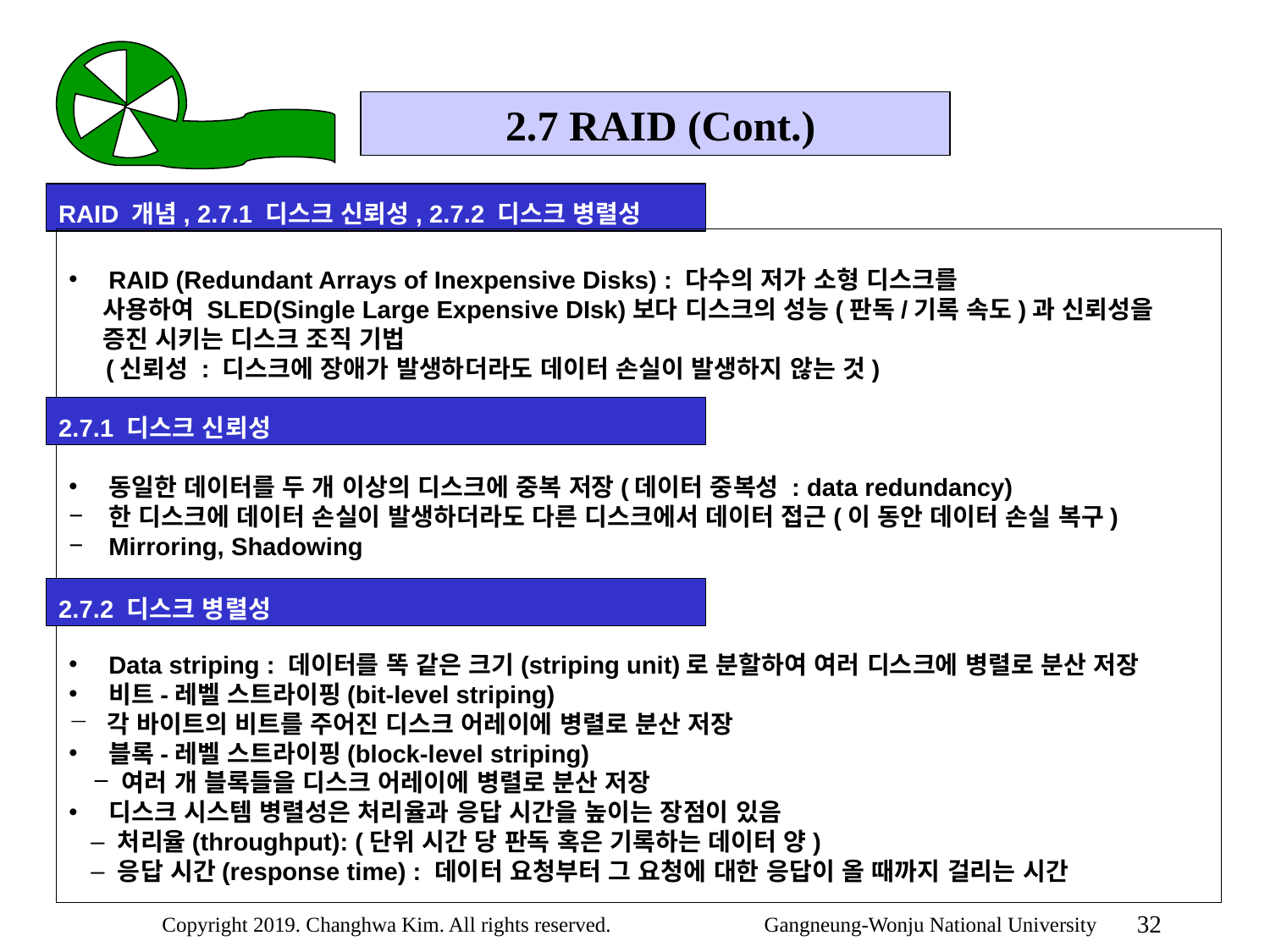

2.7 RAID (Cont.)
RAID 개념, 2.7.1 디스크 신뢰성, 2.7.2 디스크 병렬성

RAID (Redundant Arrays of Inexpensive Disks) : 다수의 저가 소형 디스크를
    사용하여 SLED(Single Large Expensive DIsk)보다 디스크의 성능(판독/기록 속도)과 신뢰성을
    증진 시키는 디스크 조직 기법
(신뢰성 : 디스크에 장애가 발생하더라도 데이터 손실이 발생하지 않는 것)

동일한 데이터를 두 개 이상의 디스크에 중복 저장(데이터 중복성 : data redundancy)
한 디스크에 데이터 손실이 발생하더라도 다른 디스크에서 데이터 접근(이 동안 데이터 손실 복구)
Mirroring, Shadowing

Data striping : 데이터를 똑 같은 크기(striping unit)로 분할하여 여러 디스크에 병렬로 분산 저장
비트-레벨 스트라이핑(bit-level striping)
 각 바이트의 비트를 주어진 디스크 어레이에 병렬로 분산 저장
블록-레벨 스트라이핑(block-level striping)
 여러 개 블록들을 디스크 어레이에 병렬로 분산 저장
디스크 시스템 병렬성은 처리율과 응답 시간을 높이는 장점이 있음
 처리율(throughput): (단위 시간 당 판독 혹은 기록하는 데이터 양)
 응답 시간(response time) : 데이터 요청부터 그 요청에 대한 응답이 올 때까지 걸리는 시간

2.7.1 디스크 신뢰성
2.7.2 디스크 병렬성
32
Copyright 2019. Changhwa Kim. All rights reserved.                             Gangneung-Wonju National University